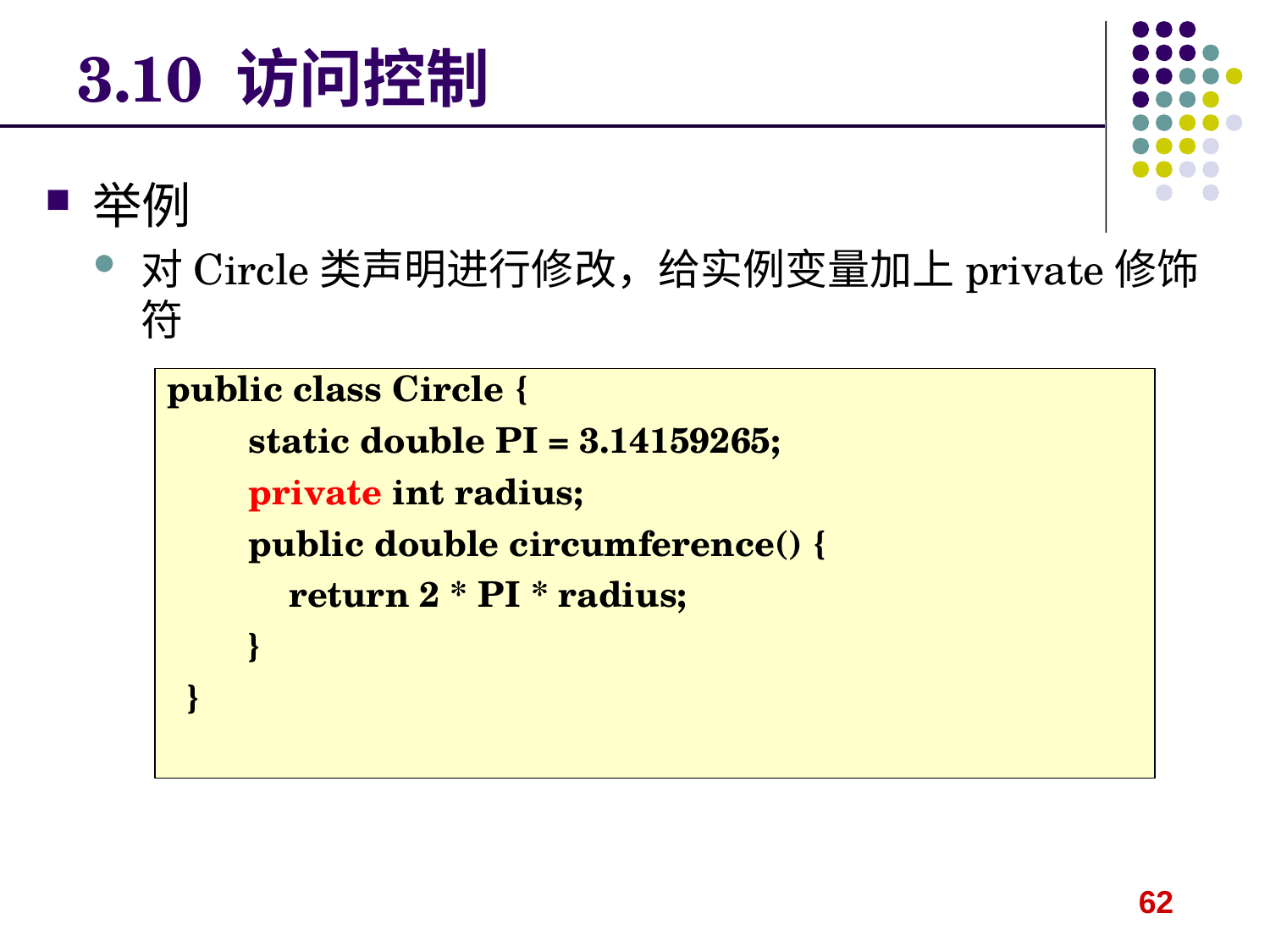

# 3.10 访问控制
举例
对Circle类声明进行修改，给实例变量加上private修饰符

public class Circle {
        static double PI = 3.14159265;
        private int radius;
        public double circumference() {
            return 2 * PI * radius;
        }
  }